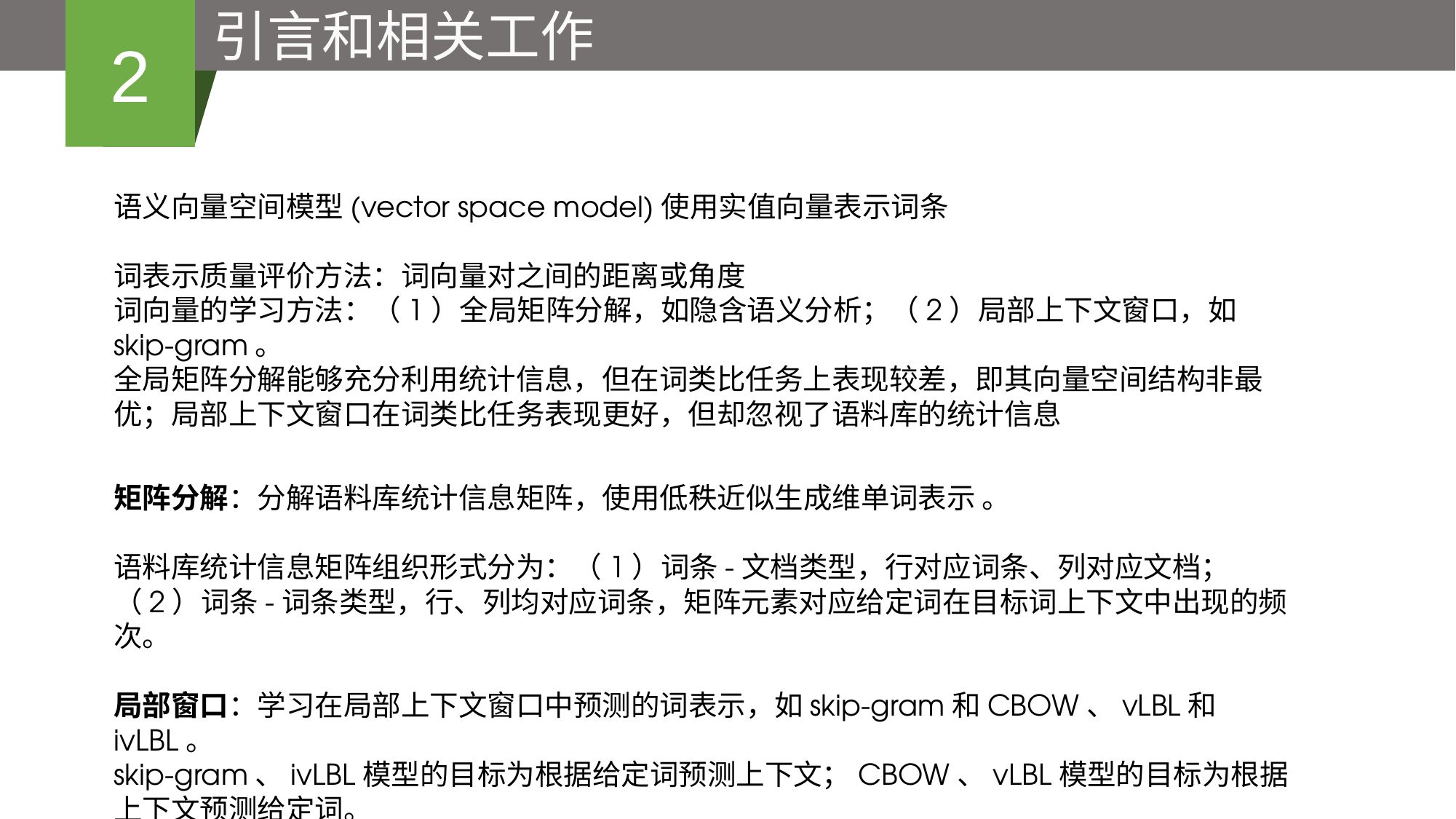

引言和相关工作
2

语义向量空间模型(vector space model)使用实值向量表示词条

词表示质量评价方法：词向量对之间的距离或角度
词向量的学习方法：（1）全局矩阵分解，如隐含语义分析；（2）局部上下文窗口，如skip-gram。
全局矩阵分解能够充分利用统计信息，但在词类比任务上表现较差，即其向量空间结构非最优；局部上下文窗口在词类比任务表现更好，但却忽视了语料库的统计信息
矩阵分解：分解语料库统计信息矩阵，使用低秩近似生成维单词表示 。

语料库统计信息矩阵组织形式分为：（1）词条-文档类型，行对应词条、列对应文档；（2）词条-词条类型，行、列均对应词条，矩阵元素对应给定词在目标词上下文中出现的频次。

局部窗口：学习在局部上下文窗口中预测的词表示，如skip-gram和CBOW、vLBL和ivLBL。
skip-gram、ivLBL模型的目标为根据给定词预测上下文；CBOW、vLBL模型的目标为根据上下文预测给定词。

Click to edit